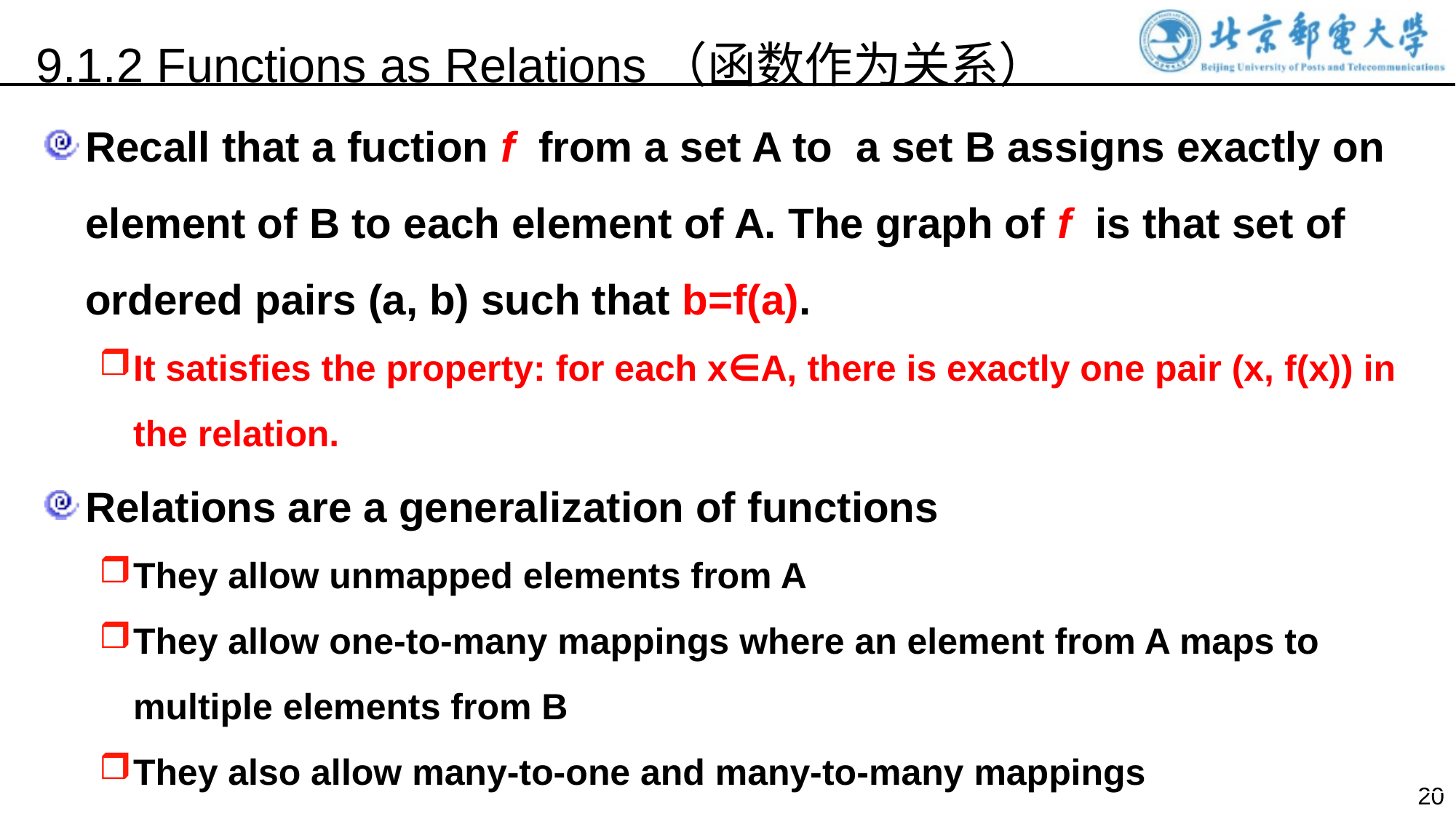

9.1.2 Functions as Relations（函数作为关系）
Recall that a fuction f  from a set A to  a set B assigns exactly on element of B to each element of A. The graph of f  is that set of ordered pairs (a, b) such that b=f(a).
It satisfies the property: for each x∈A, there is exactly one pair (x, f(x)) in the relation.
Relations are a generalization of functions
They allow unmapped elements from A
They allow one-to-many mappings where an element from A maps to multiple elements from B
They also allow many-to-one and many-to-many mappings